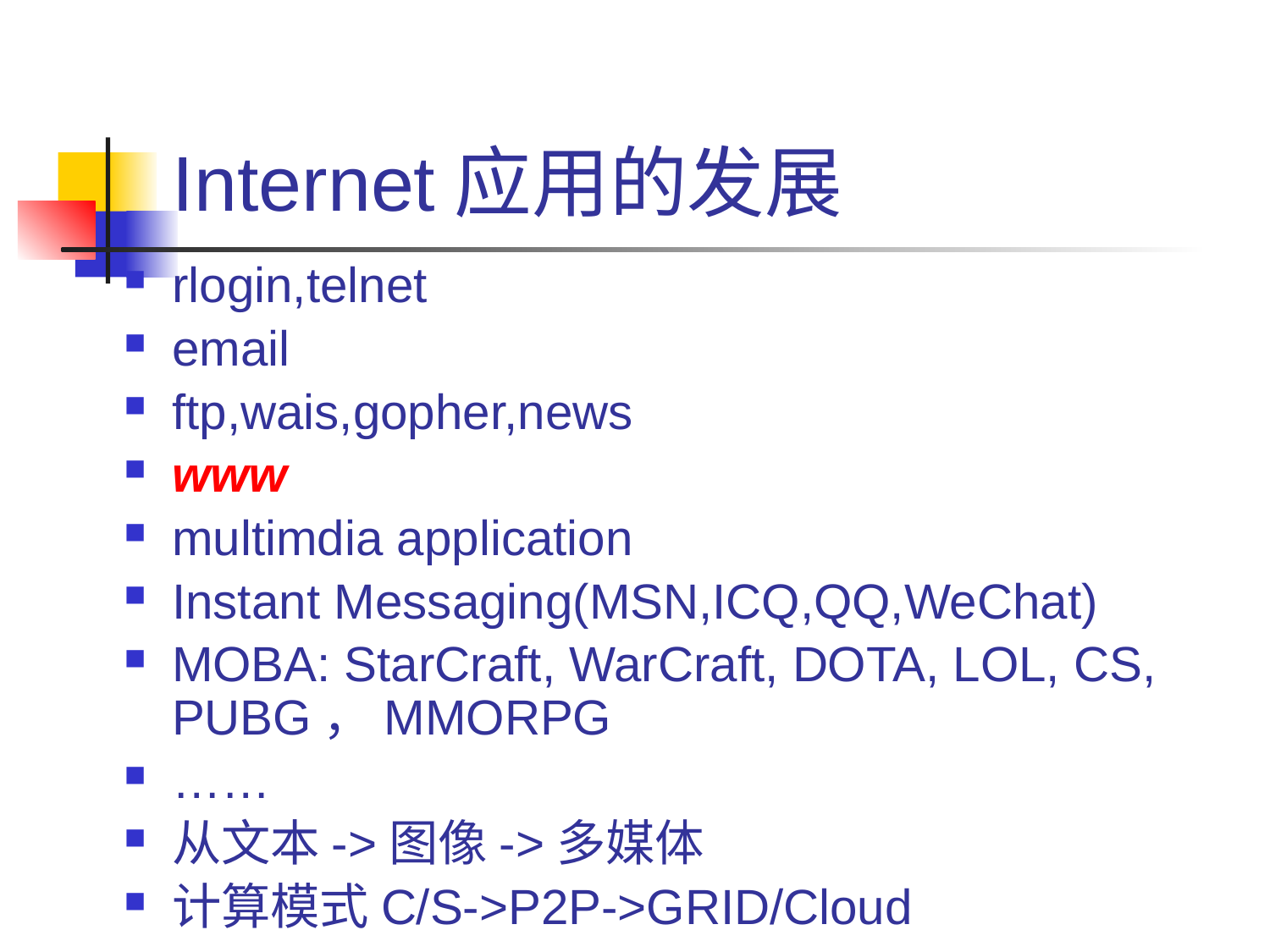

# Internet应用的发展
rlogin,telnet
email
ftp,wais,gopher,news
www
multimdia application
Instant Messaging(MSN,ICQ,QQ,WeChat)
MOBA: StarCraft, WarCraft, DOTA, LOL, CS, PUBG，MMORPG
……
从文本->图像->多媒体
计算模式C/S->P2P->GRID/Cloud